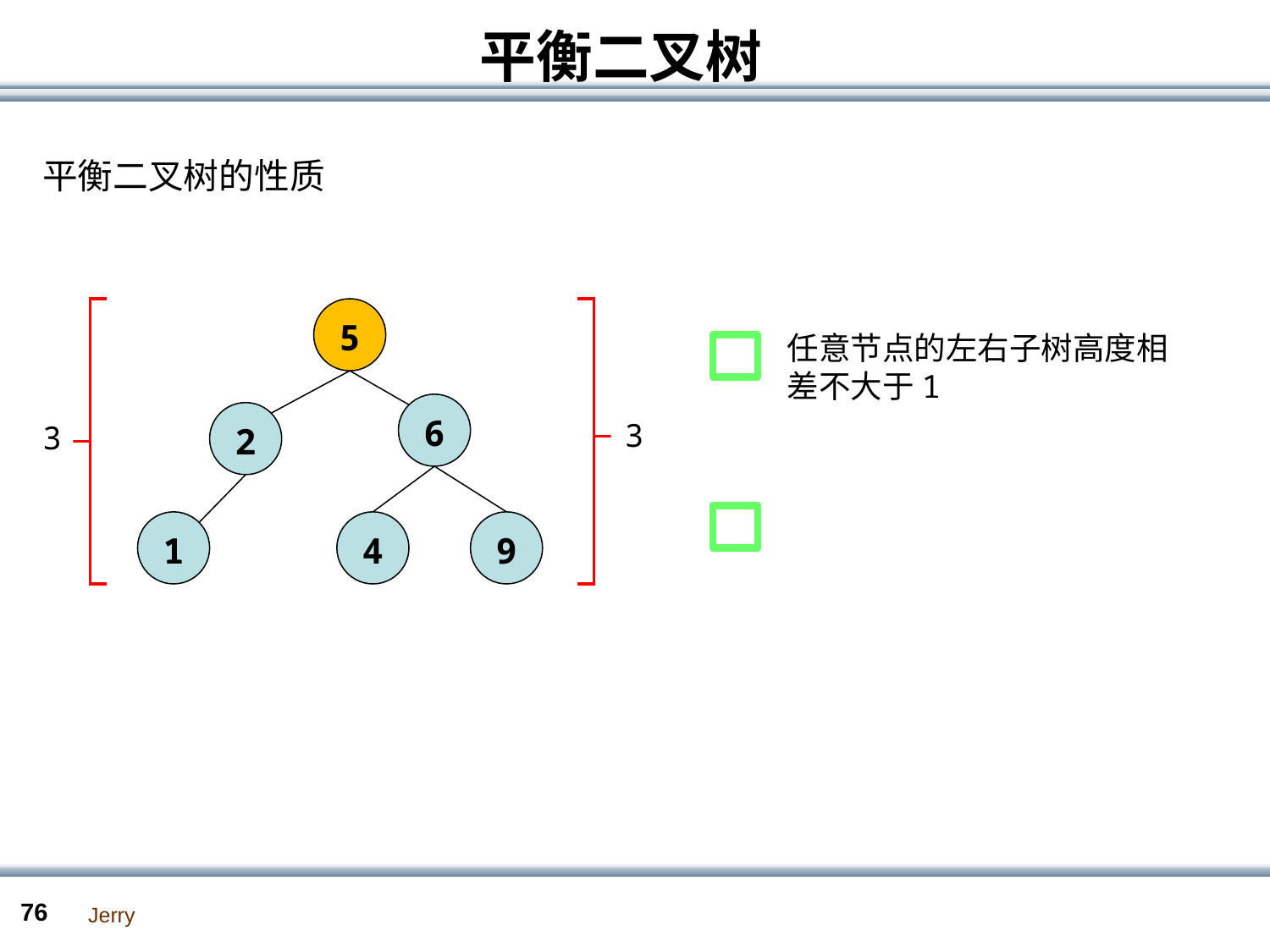

# 平衡二叉树
平衡二叉树的性质

5

任意节点的左右子树高度相差不大于1

6
2
3
3

1
4
9